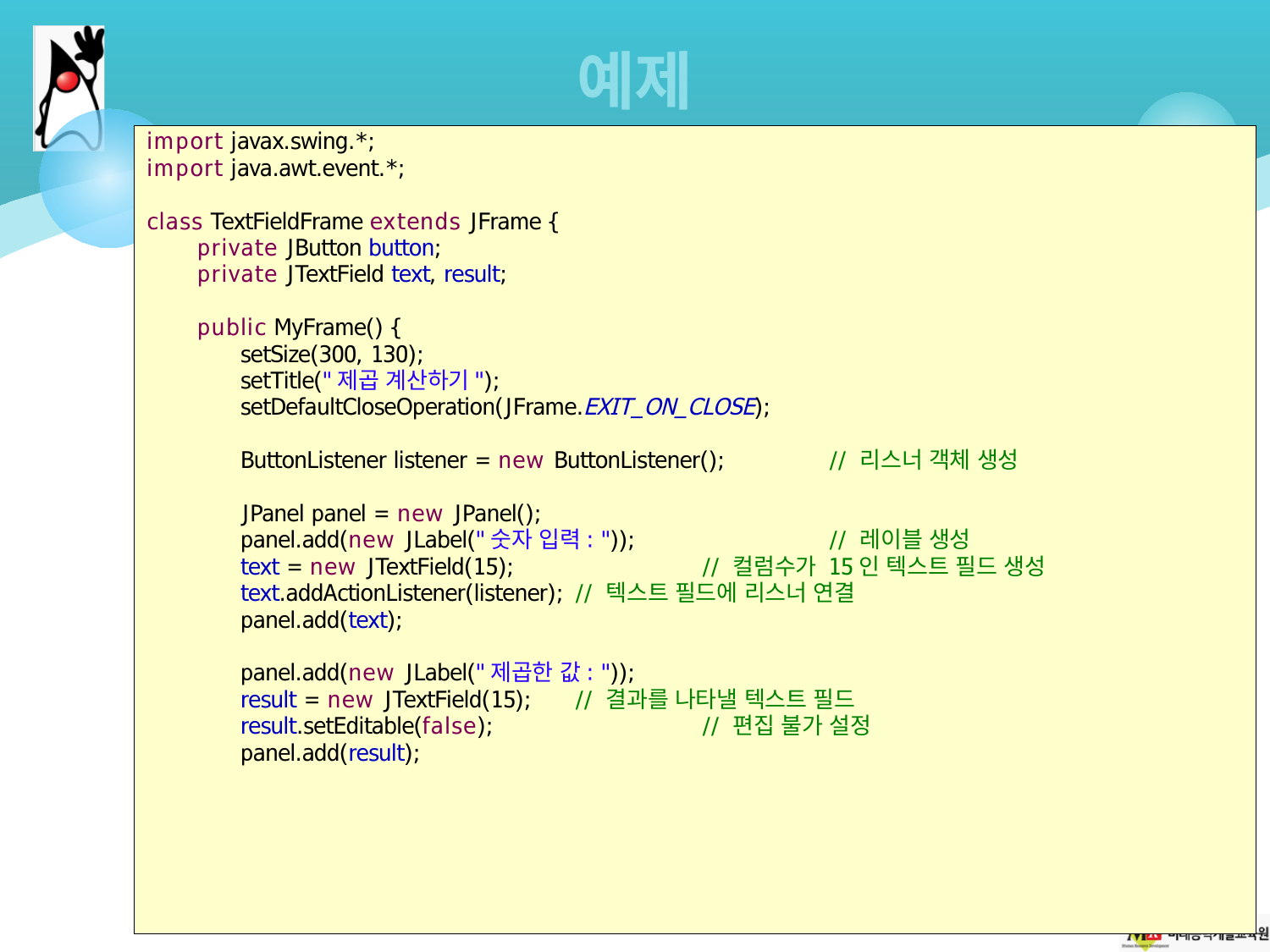

# 예제
import javax.swing.*;
import java.awt.event.*;

class TextFieldFrame extends JFrame {
       private JButton button;
       private JTextField text, result;

       public MyFrame() {
             setSize(300, 130);
             setTitle("제곱 계산하기");
             setDefaultCloseOperation(JFrame.EXIT_ON_CLOSE);

             ButtonListener listener = new ButtonListener();	// 리스너 객체 생성

             JPanel panel = new JPanel();
             panel.add(new JLabel("숫자 입력: "));		// 레이블 생성
             text = new JTextField(15);		// 컬럼수가 15인 텍스트 필드 생성
             text.addActionListener(listener);	// 텍스트 필드에 리스너 연결
             panel.add(text);

             panel.add(new JLabel("제곱한 값: "));
             result = new JTextField(15);	// 결과를 나타낼 텍스트 필드
             result.setEditable(false);		// 편집 불가 설정
             panel.add(result);